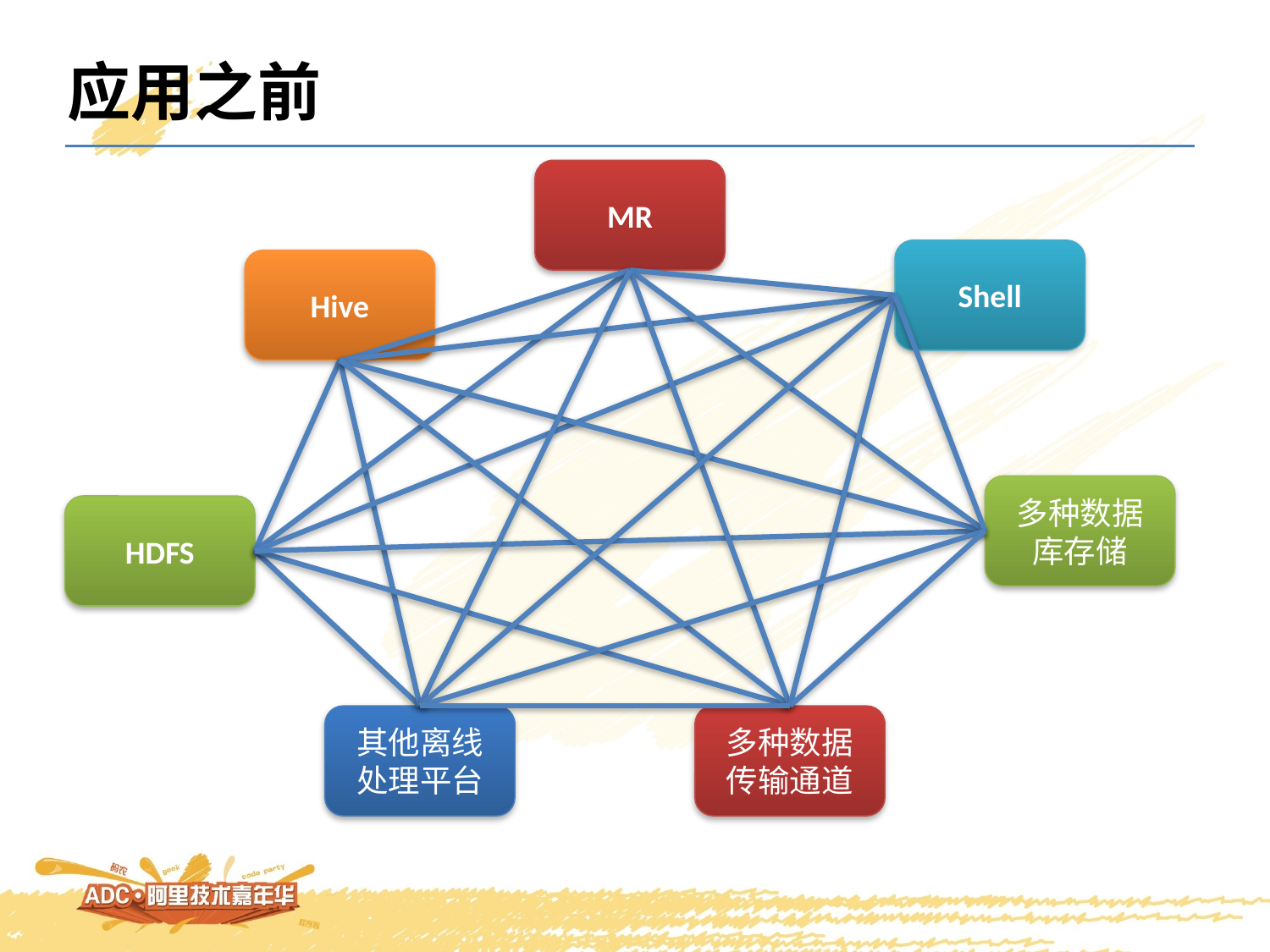

应用之前
MR
Shell
Hive
多种数据库存储
HDFS
其他离线处理平台

多种数据传输通道